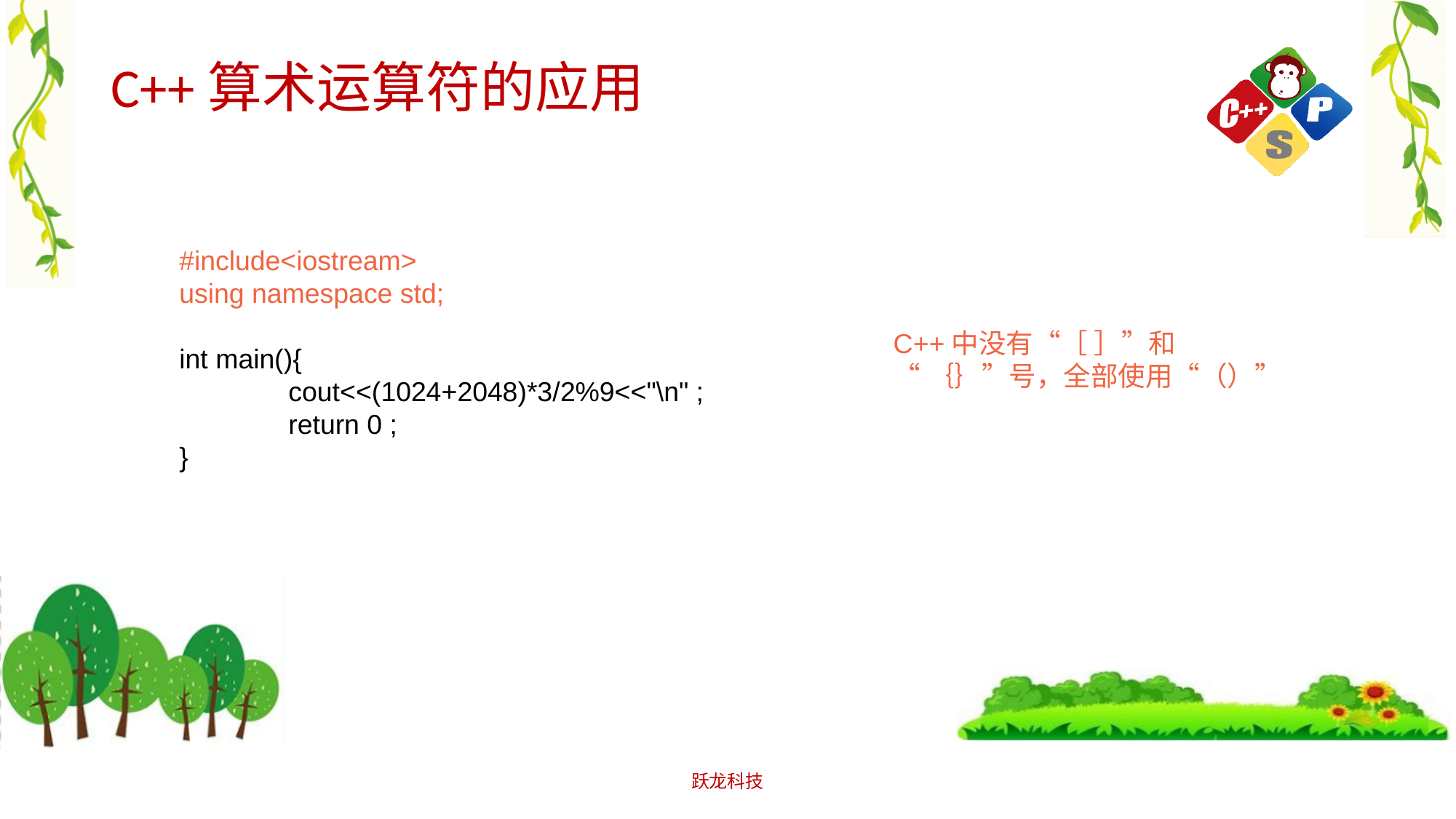

# C++算术运算符的应用
#include<iostream>
using namespace std;

int main(){
  	cout<<(1024+2048)*3/2%9<<"\n" ;
	return 0 ;
}
C++中没有“［ ］”和
“｛｝”号，全部使用“（）”
跃龙科技